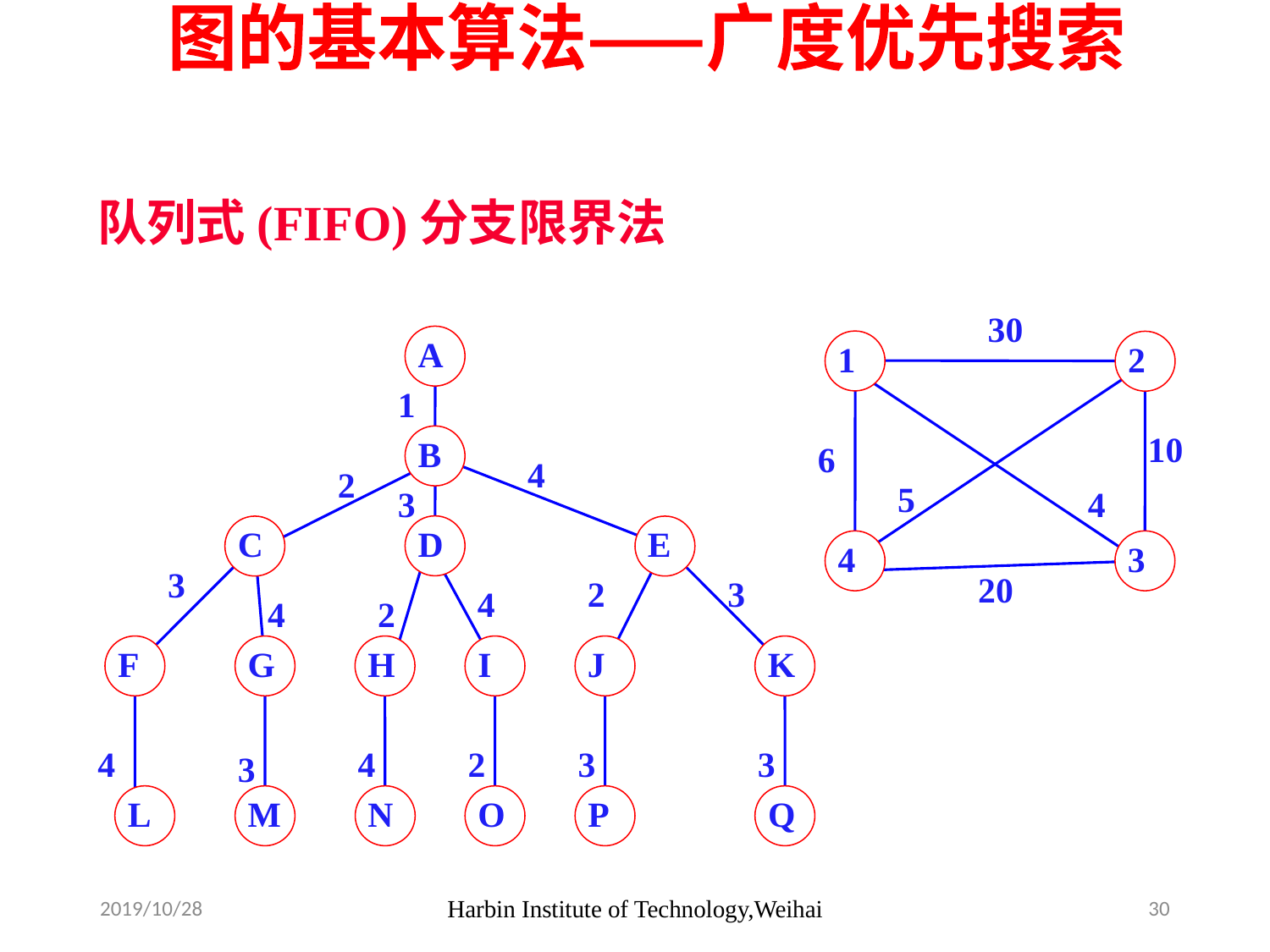

图的基本算法——广度优先搜索
队列式(FIFO)分支限界法
30

A

1
2

1

10

B
6
4

2

5
4
3

C

D
E

4
3

3

20
2
3
4
4
2

F

G

H

I
J

K

4
4
2
3
3
3

L
M

N

O

P

Q
2019/10/28
Harbin Institute of Technology,Weihai
30